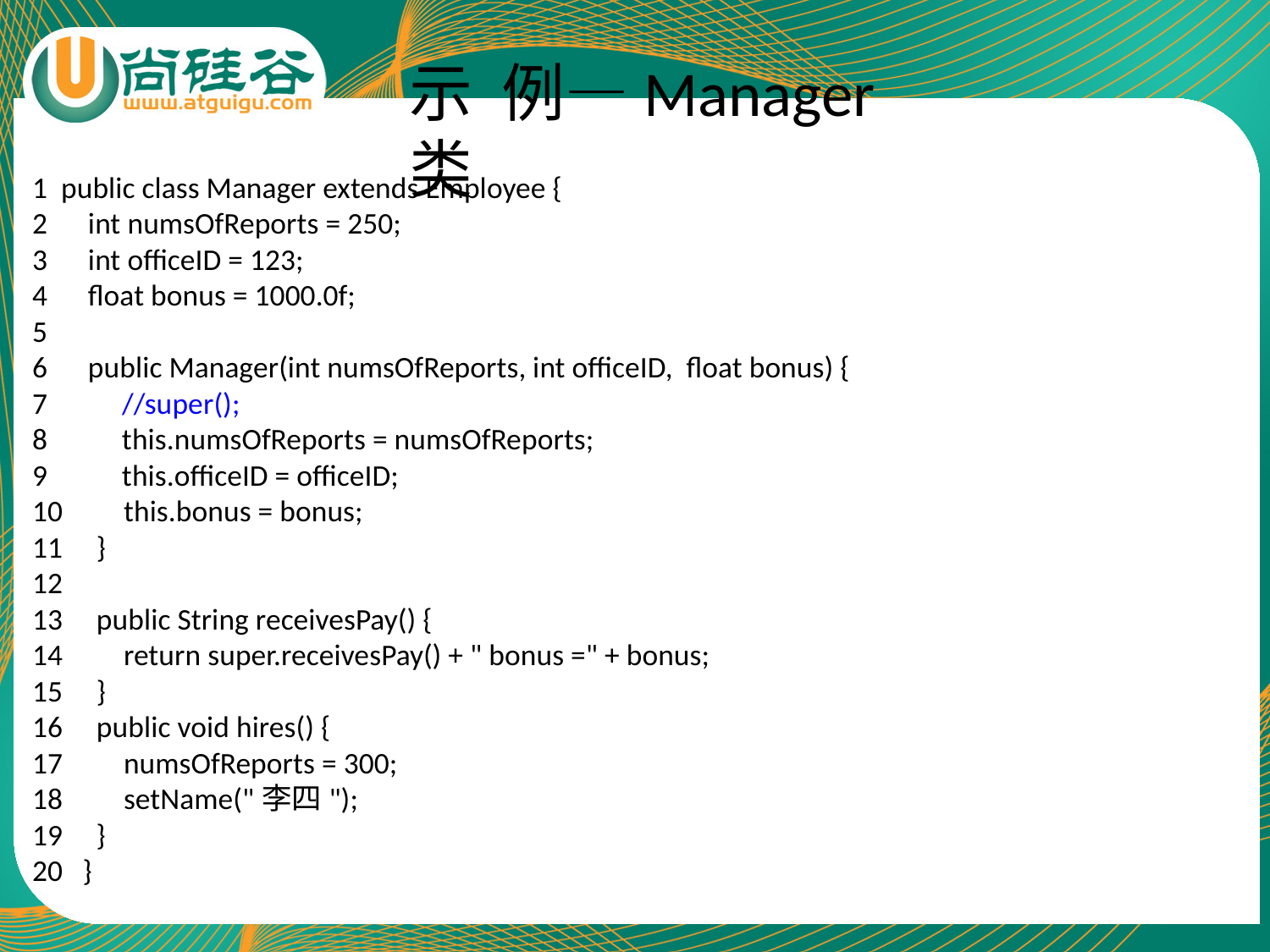

# 示  例—Manager类
1  public class Manager extends Employee {
2      int numsOfReports = 250;
3      int officeID = 123;
4      float bonus = 1000.0f;
5
6      public Manager(int numsOfReports, int officeID,  float bonus) {
7           //super();
8           this.numsOfReports = numsOfReports;
9           this.officeID = officeID;
10         this.bonus = bonus;
11     }
12
13     public String receivesPay() {
14         return super.receivesPay() + " bonus =" + bonus;
15     }
16     public void hires() {
17         numsOfReports = 300;
18         setName("李四");
  }
}